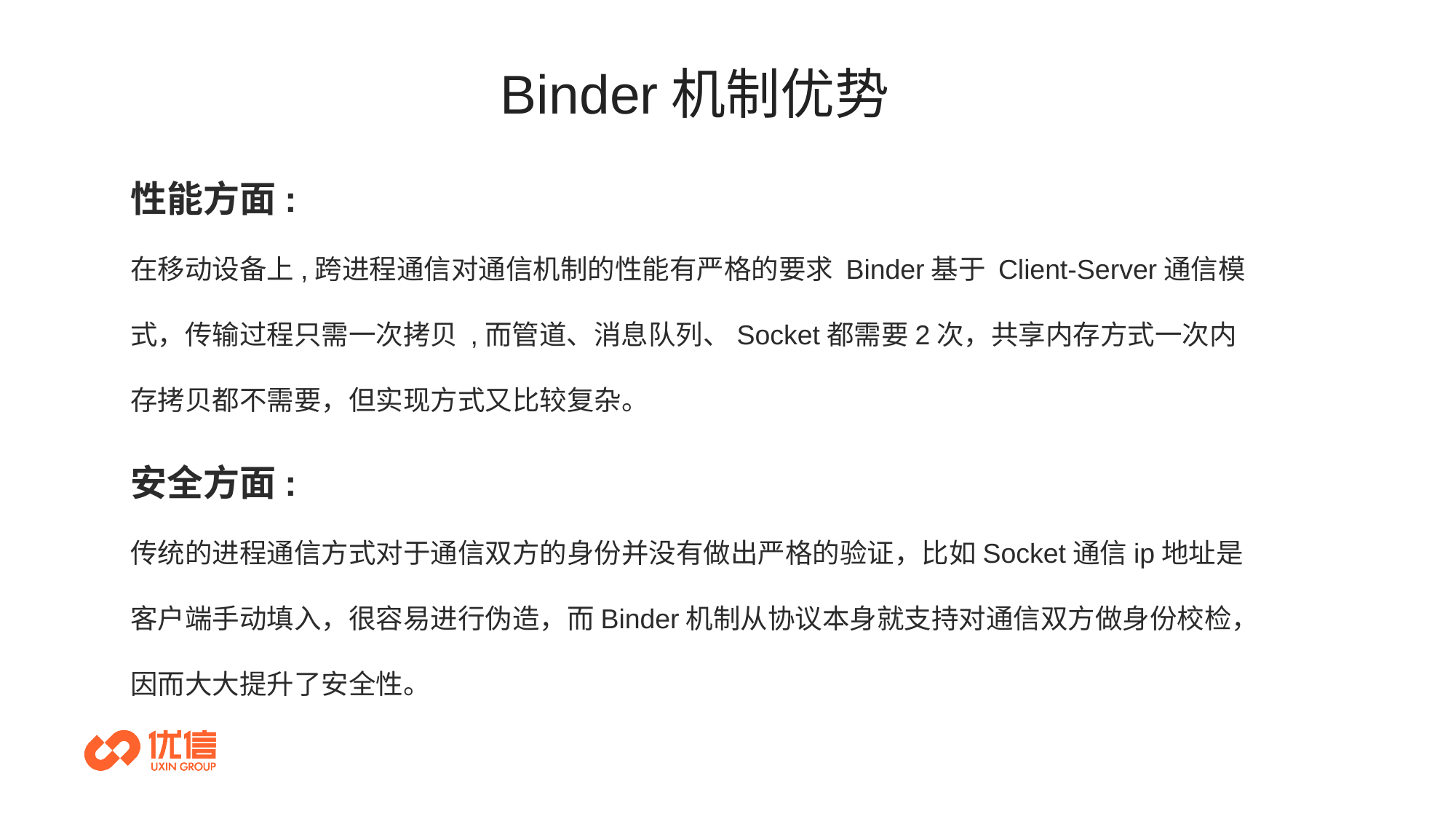

Binder机制优势
性能方面:
在移动设备上,跨进程通信对通信机制的性能有严格的要求 Binder基于 Client-Server通信模式，传输过程只需一次拷贝 ,而管道、消息队列、Socket都需要2次，共享内存方式一次内存拷贝都不需要，但实现方式又比较复杂。
安全方面:
传统的进程通信方式对于通信双方的身份并没有做出严格的验证，比如Socket通信ip地址是客户端手动填入，很容易进行伪造，而Binder机制从协议本身就支持对通信双方做身份校检，因而大大提升了安全性。